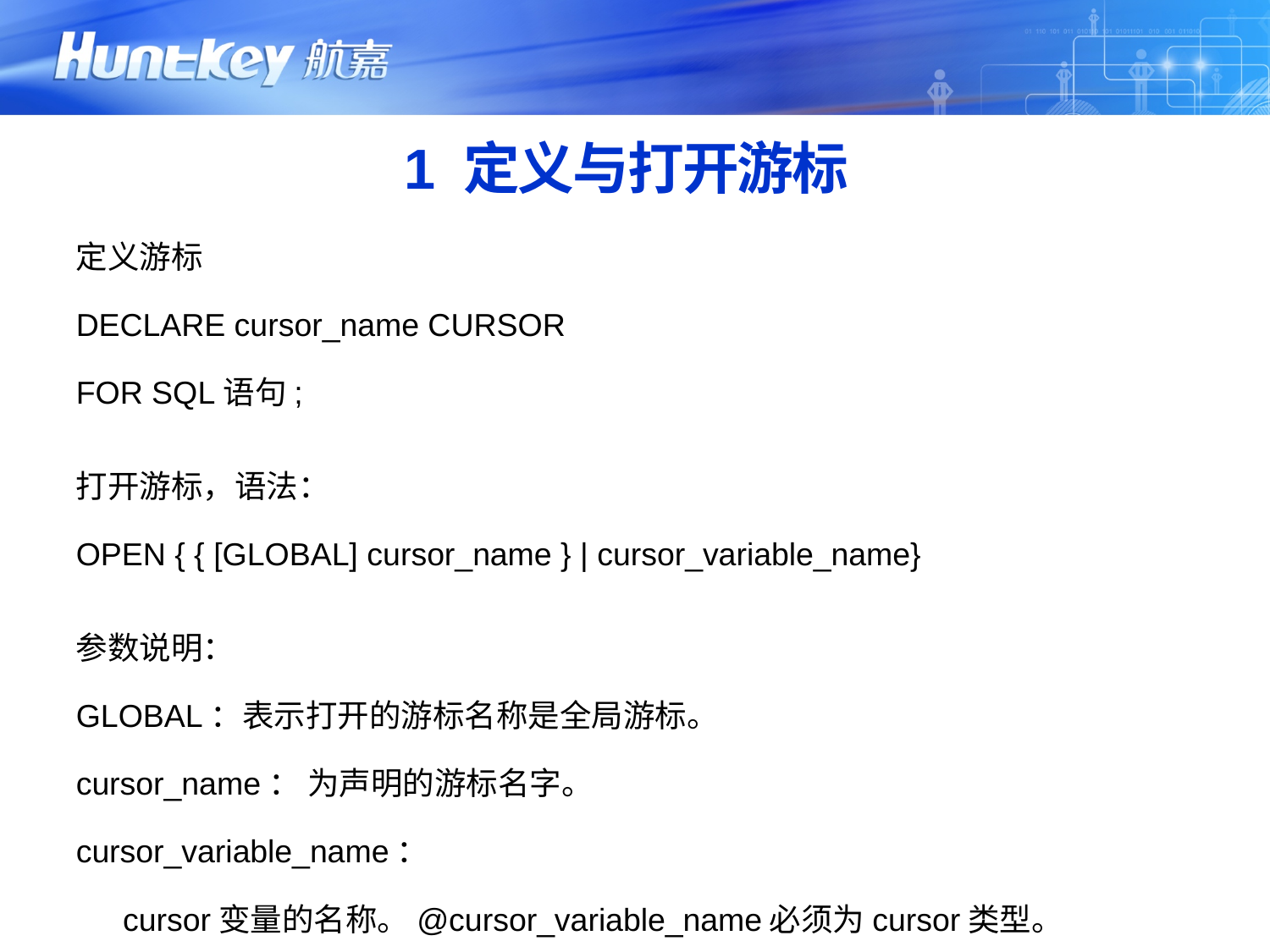

# 1 定义与打开游标
定义游标
DECLARE cursor_name CURSOR
FOR SQL语句;

打开游标，语法：
OPEN { { [GLOBAL] cursor_name } | cursor_variable_name}

参数说明：
GLOBAL：表示打开的游标名称是全局游标。
cursor_name： 为声明的游标名字。
cursor_variable_name：
	 cursor变量的名称。@cursor_variable_name必须为cursor类型。